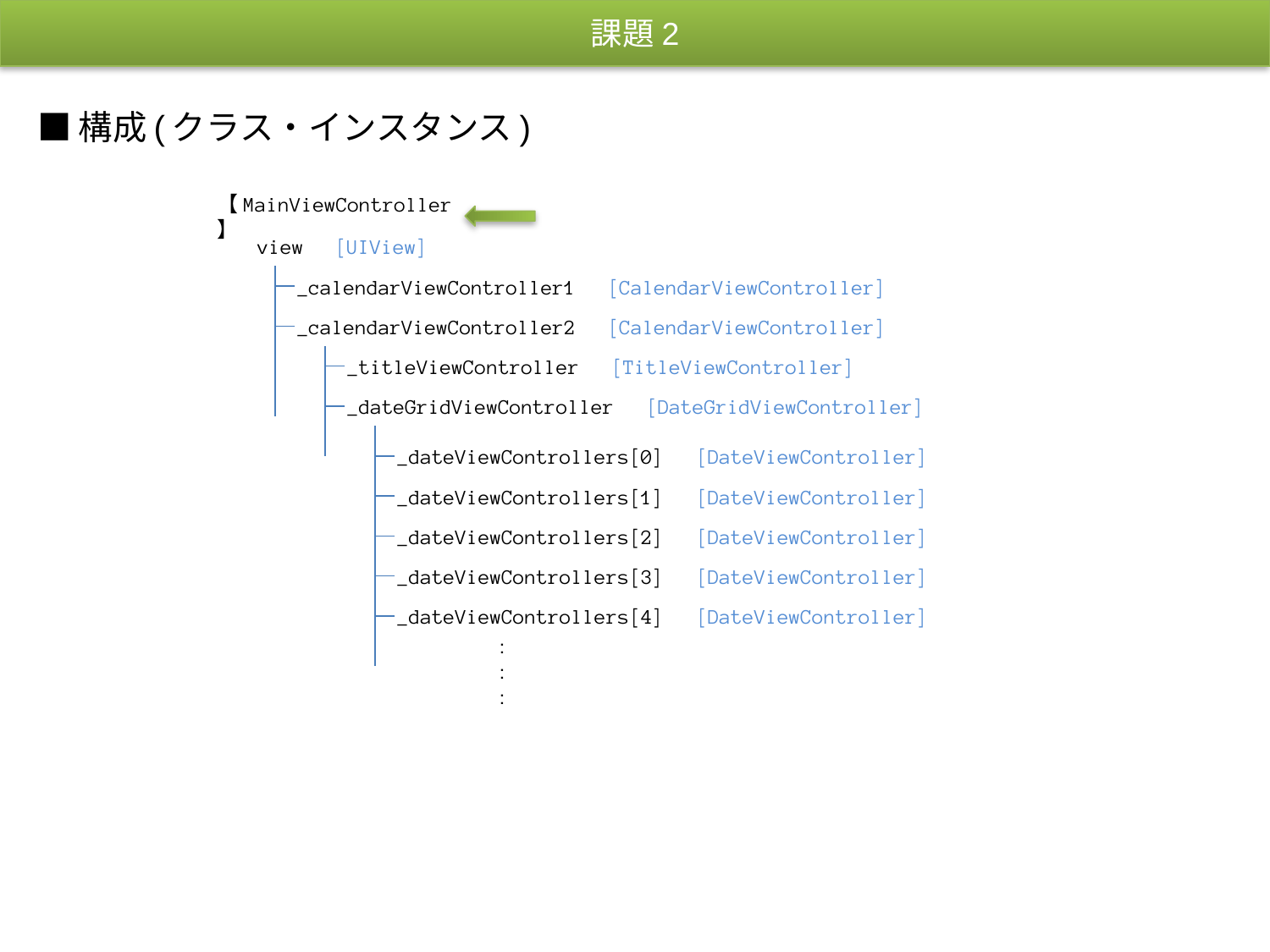

# ■構成(クラス・インスタンス)

【MainViewController】
view　[UIView]
_calendarViewController1　[CalendarViewController]
_calendarViewController2　[CalendarViewController]
_titleViewController　[TitleViewController]
_dateGridViewController　[DateGridViewController]
_dateViewControllers[0]　[DateViewController]
_dateViewControllers[1]　[DateViewController]
_dateViewControllers[2]　[DateViewController]
_dateViewControllers[3]　[DateViewController]
_dateViewControllers[4]　[DateViewController]
:
:
: